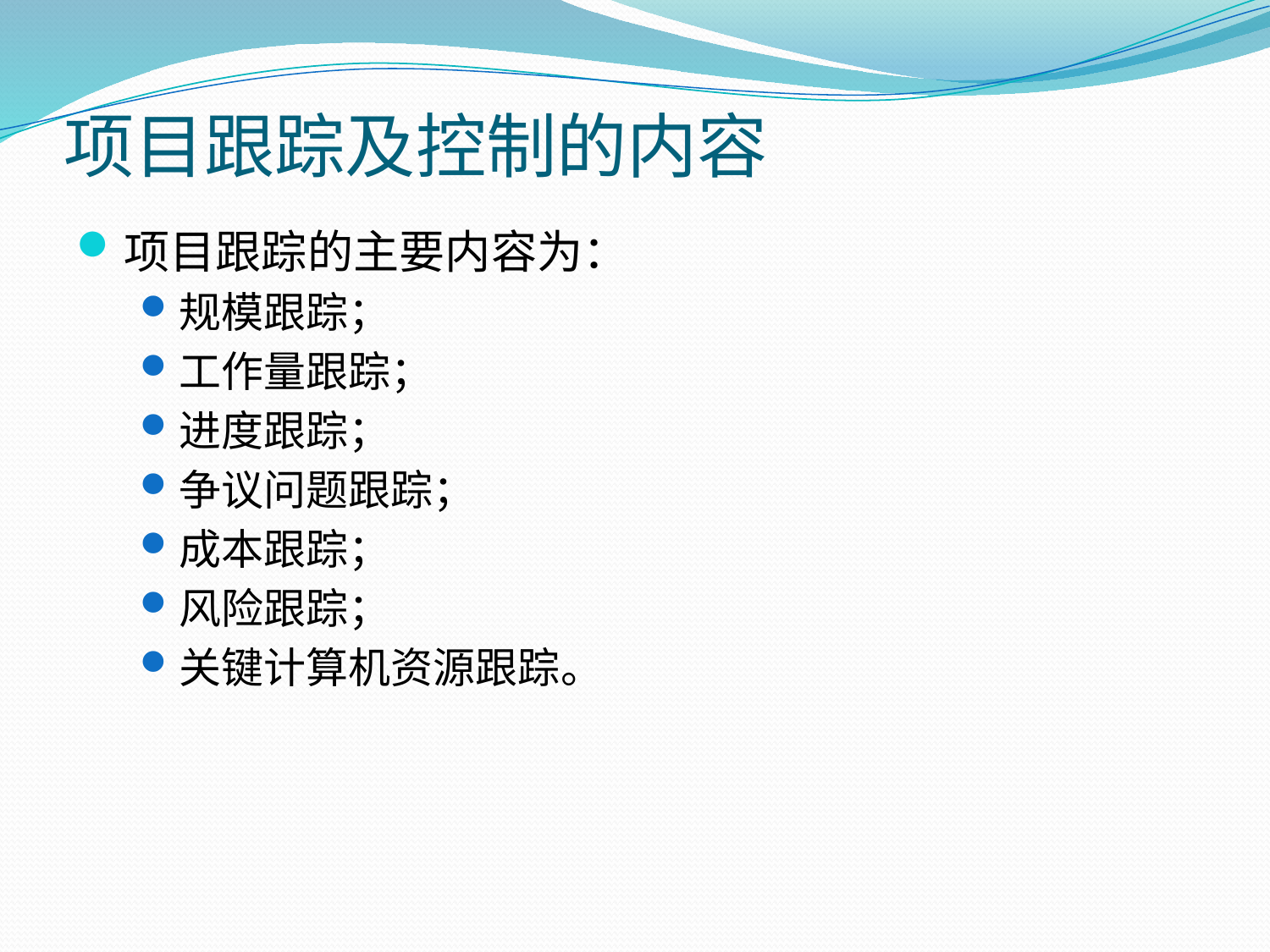

# 项目跟踪及控制的内容
项目跟踪的主要内容为：
规模跟踪；
工作量跟踪；
进度跟踪；
争议问题跟踪；
成本跟踪；
风险跟踪；
关键计算机资源跟踪。